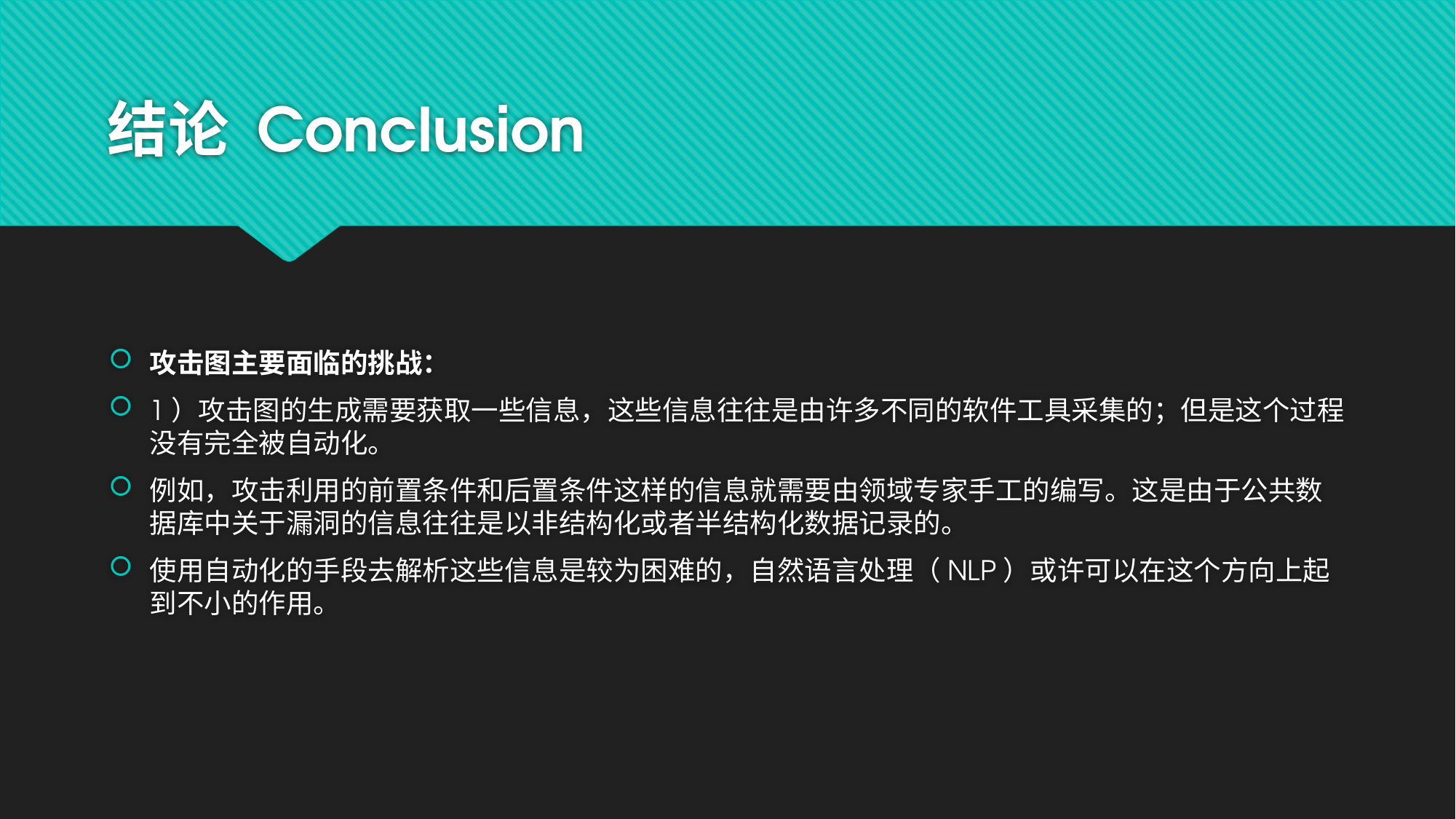

# 结论 Conclusion
攻击图主要面临的挑战：
1）攻击图的生成需要获取一些信息，这些信息往往是由许多不同的软件工具采集的；但是这个过程没有完全被自动化。
例如，攻击利用的前置条件和后置条件这样的信息就需要由领域专家手工的编写。这是由于公共数据库中关于漏洞的信息往往是以非结构化或者半结构化数据记录的。
使用自动化的手段去解析这些信息是较为困难的，自然语言处理（NLP）或许可以在这个方向上起到不小的作用。